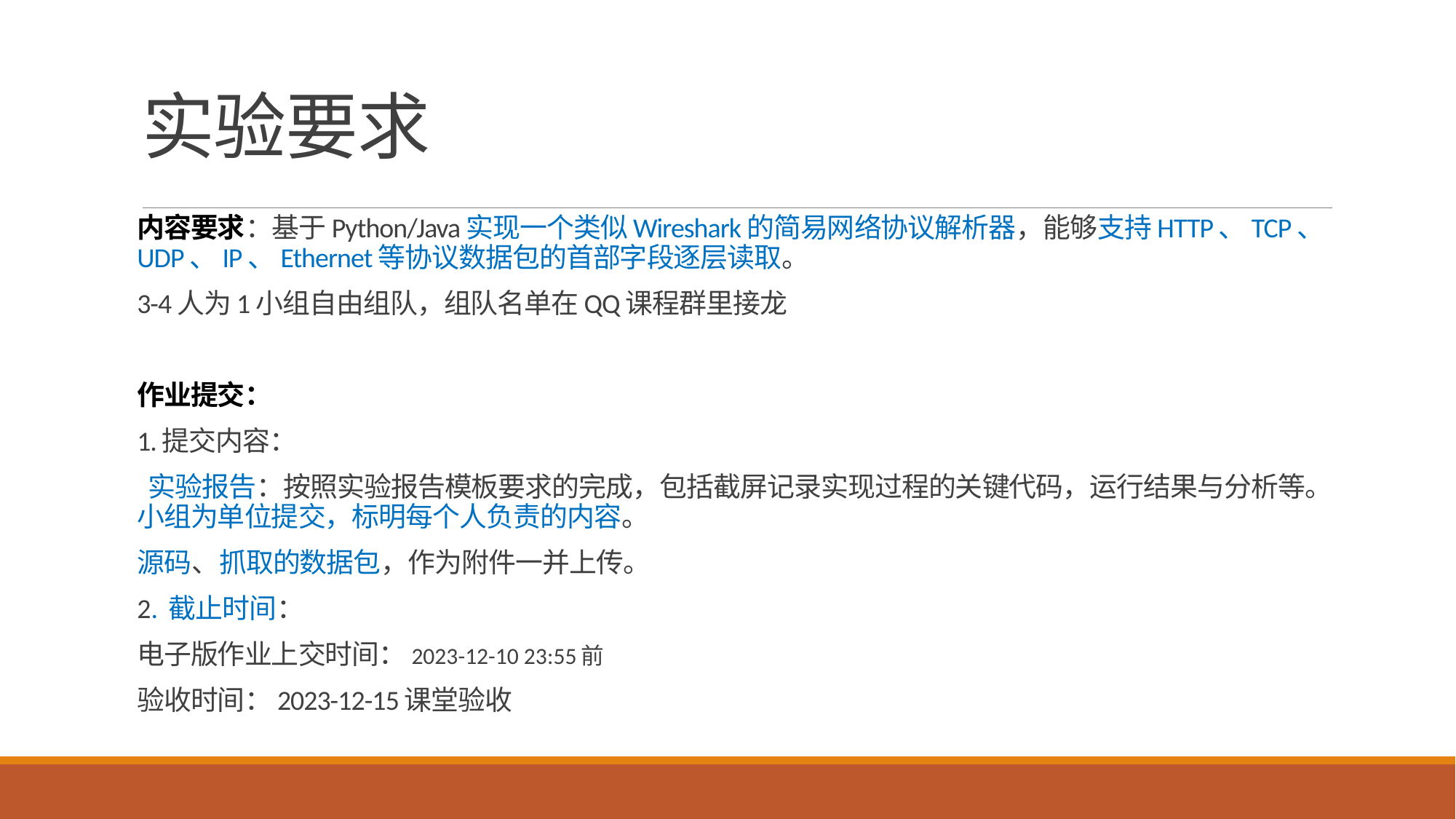

# 实验要求
内容要求：基于Python/Java实现一个类似Wireshark的简易网络协议解析器，能够支持HTTP、TCP、UDP、IP、Ethernet等协议数据包的首部字段逐层读取。
3-4人为1小组自由组队，组队名单在QQ课程群里接龙

作业提交：
1.提交内容：
 实验报告：按照实验报告模板要求的完成，包括截屏记录实现过程的关键代码，运行结果与分析等。小组为单位提交，标明每个人负责的内容。
源码、抓取的数据包，作为附件一并上传。
2. 截止时间：
电子版作业上交时间：2023-12-10 23:55前
验收时间：2023-12-15课堂验收